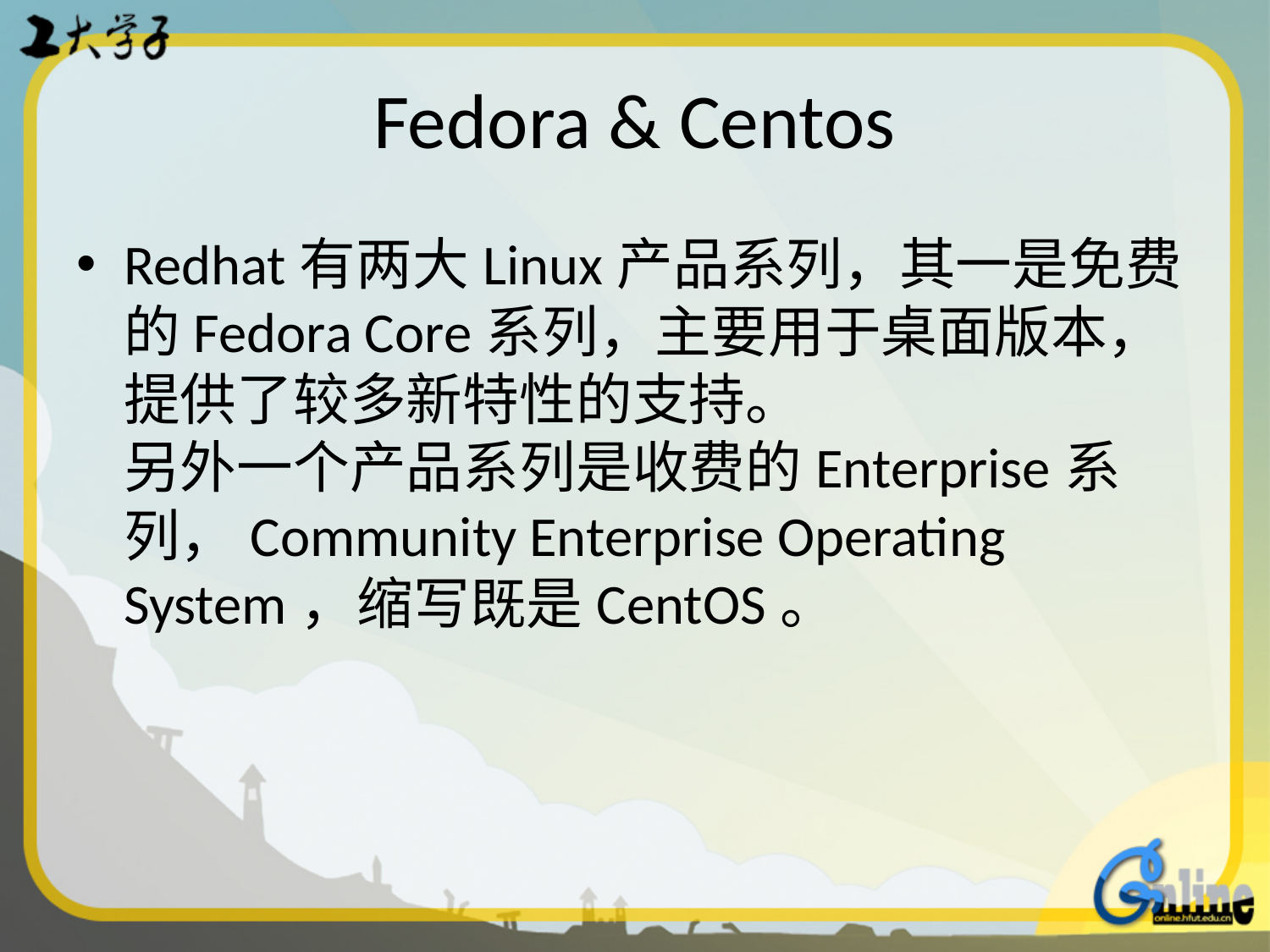

# Fedora & Centos
Redhat有两大Linux产品系列，其一是免费的Fedora Core系列，主要用于桌面版本，提供了较多新特性的支持。
另外一个产品系列是收费的Enterprise系列，Community Enterprise Operating System，缩写既是CentOS。